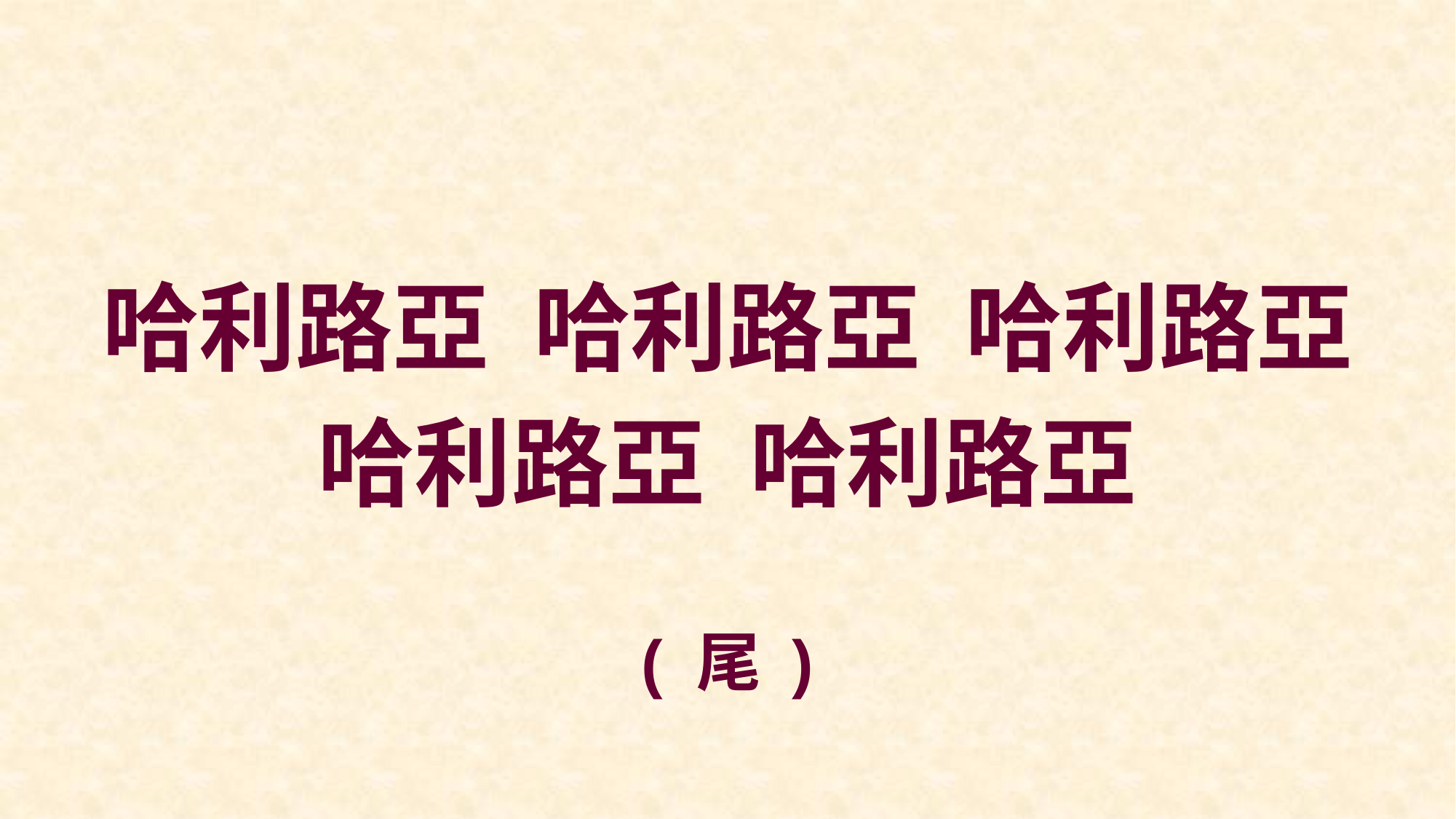

哈利路亞  哈利路亞  哈利路亞
哈利路亞  哈利路亞
( 尾 )